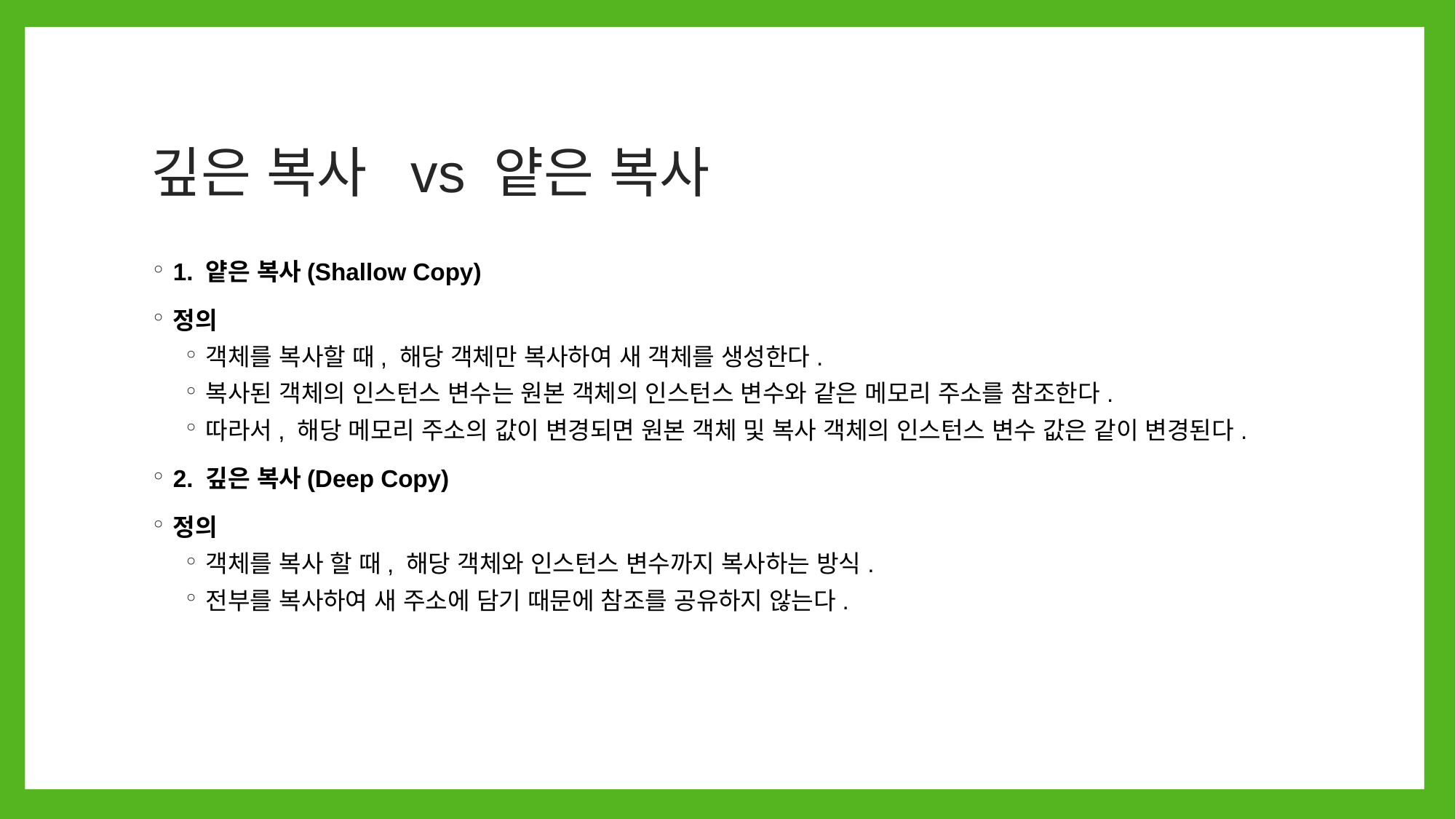

# 깊은 복사  vs 얕은 복사
1. 얕은 복사(Shallow Copy)
정의
객체를 복사할 때, 해당 객체만 복사하여 새 객체를 생성한다.
복사된 객체의 인스턴스 변수는 원본 객체의 인스턴스 변수와 같은 메모리 주소를 참조한다.
따라서, 해당 메모리 주소의 값이 변경되면 원본 객체 및 복사 객체의 인스턴스 변수 값은 같이 변경된다.
2. 깊은 복사(Deep Copy)
정의
객체를 복사 할 때, 해당 객체와 인스턴스 변수까지 복사하는 방식.
전부를 복사하여 새 주소에 담기 때문에 참조를 공유하지 않는다.